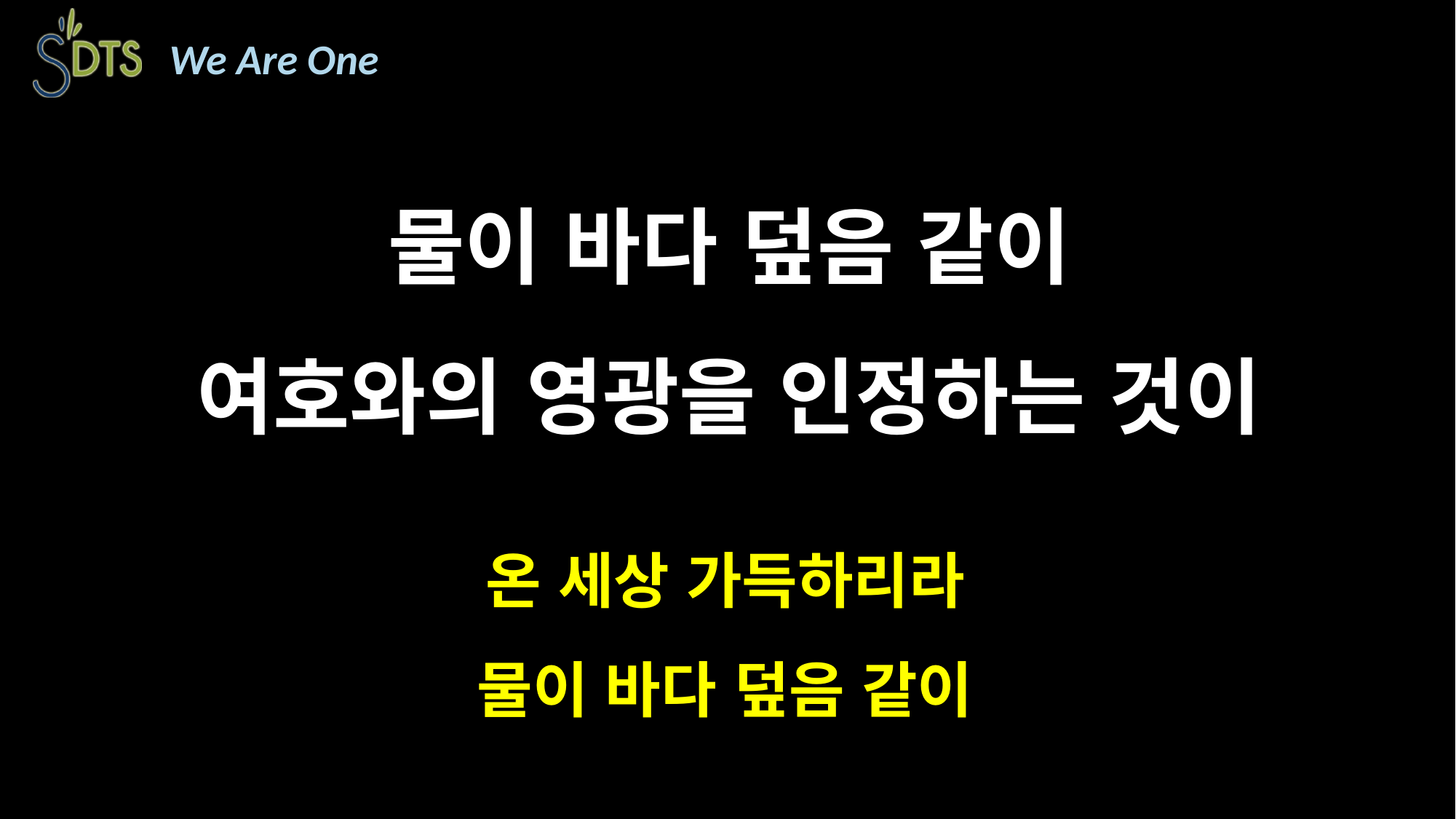

물이 바다 덮음 같이
여호와의 영광을 인정하는 것이
온 세상 가득하리라
물이 바다 덮음 같이